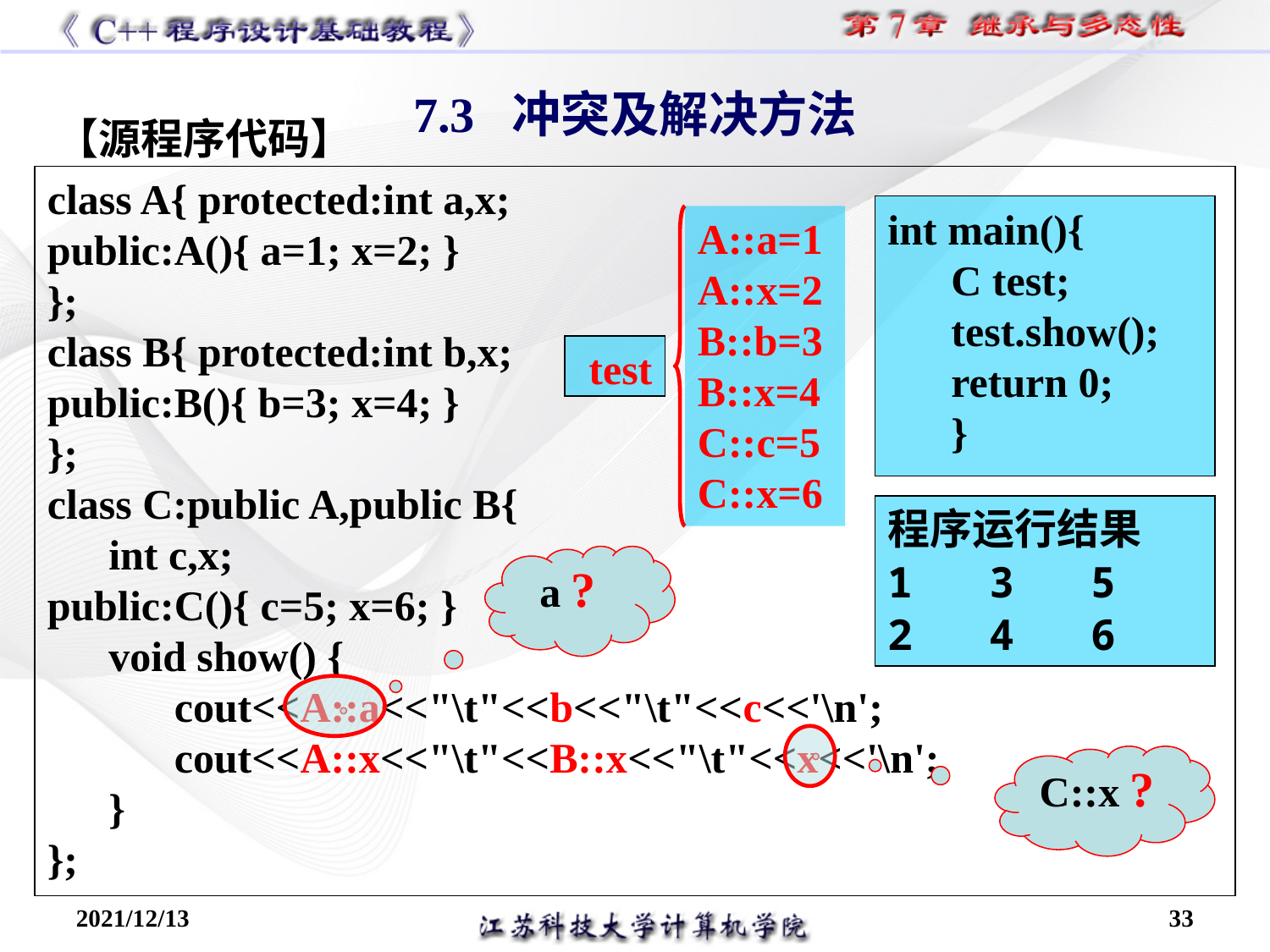

7.3  冲突及解决方法
【源程序代码】
class A{ protected:int a,x;
public:A(){ a=1; x=2; }
};
class B{ protected:int b,x;
public:B(){ b=3; x=4; }
};
class C:public A,public B{
int c,x;
public:C(){ c=5; x=6; }
void show() {
cout<<A::a<<"\t"<<b<<"\t"<<c<<'\n';
cout<<A::x<<"\t"<<B::x<<"\t"<<x<<'\n';
}
};
int main(){
C test;
test.show();
return 0;
}

A::a=1
A::x=2
B::b=3
B::x=4
C::c=5
C::x=6
test
程序运行结果
1   3   5
2   4   6
a ?

C::x ?